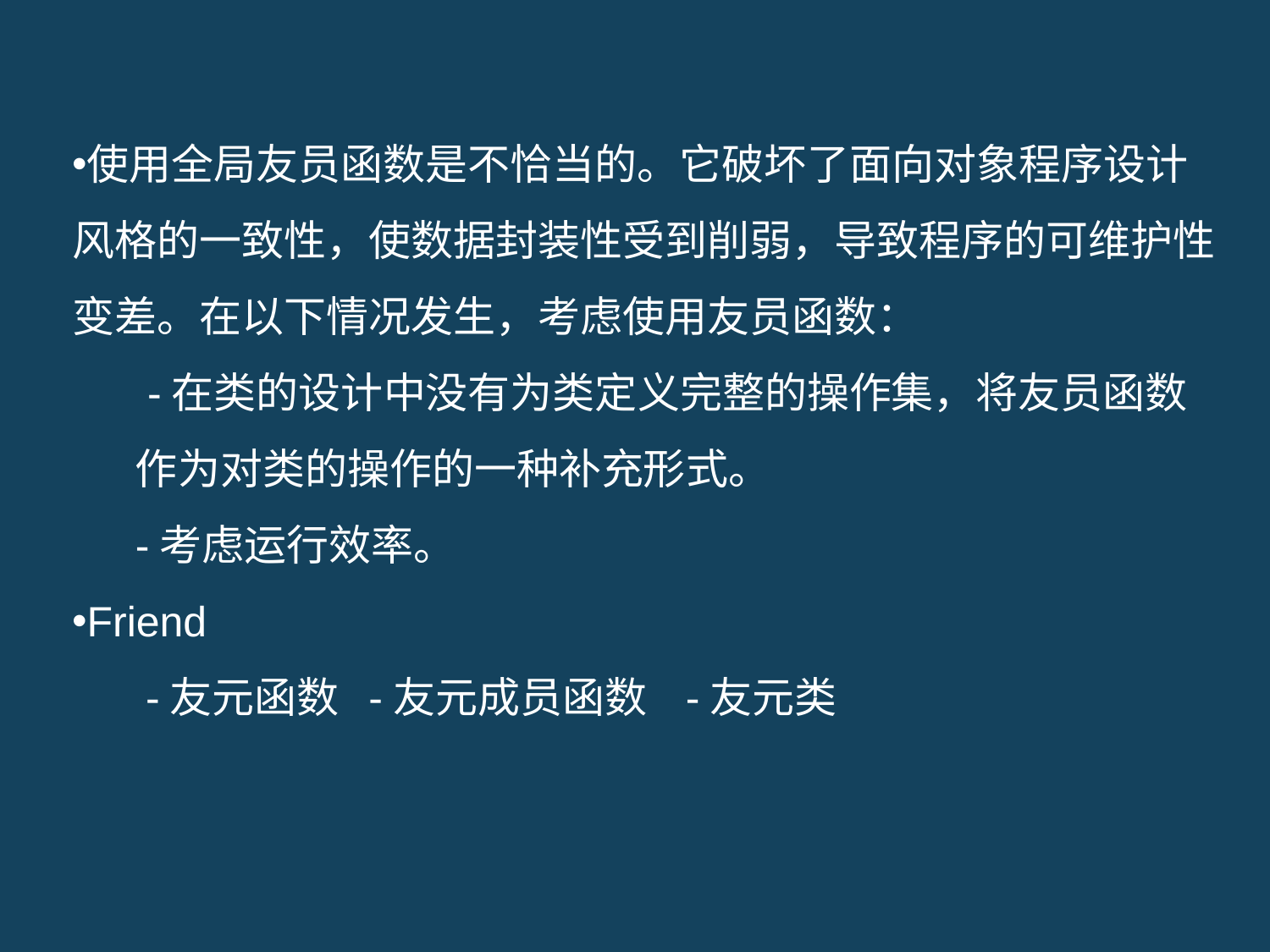

使用全局友员函数是不恰当的。它破坏了面向对象程序设计风格的一致性，使数据封装性受到削弱，导致程序的可维护性变差。在以下情况发生，考虑使用友员函数：
 -在类的设计中没有为类定义完整的操作集，将友员函数作为对类的操作的一种补充形式。
-考虑运行效率。
Friend
-友元函数  -友元成员函数   -友元类